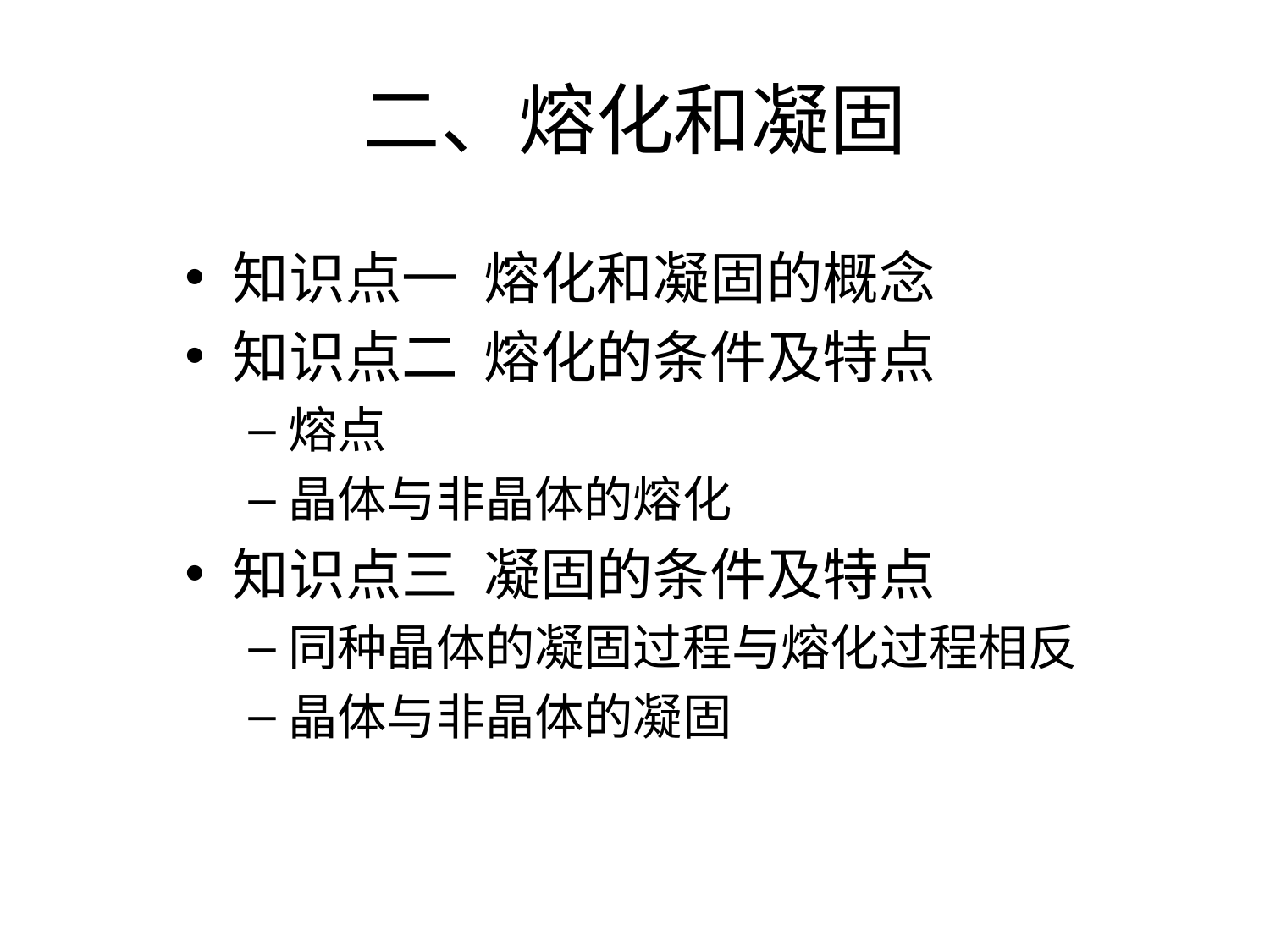

# 二、熔化和凝固
知识点一  熔化和凝固的概念
知识点二  熔化的条件及特点
熔点
晶体与非晶体的熔化
知识点三  凝固的条件及特点
同种晶体的凝固过程与熔化过程相反
晶体与非晶体的凝固